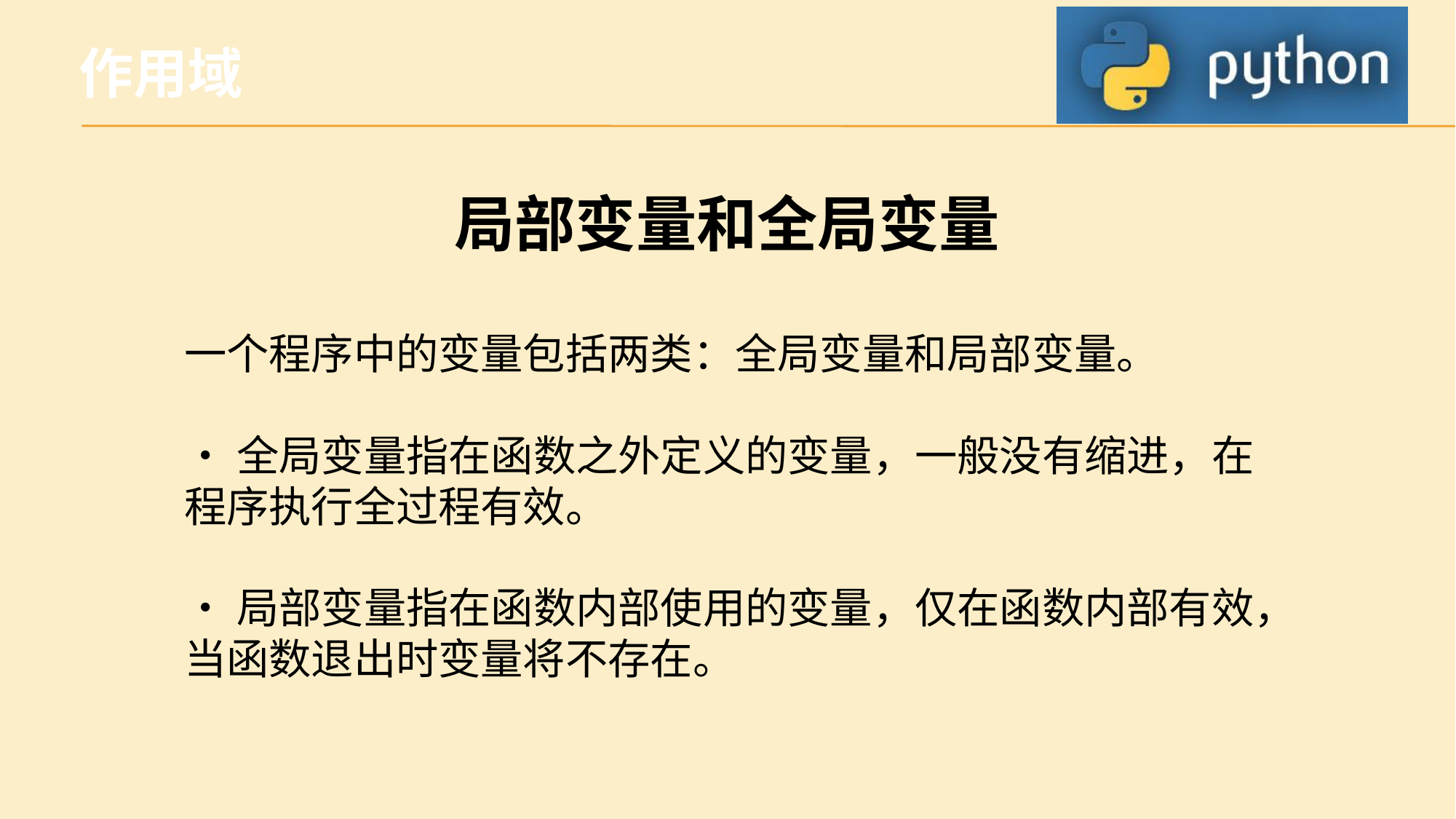

作用域
局部变量和全局变量
一个程序中的变量包括两类：全局变量和局部变量。

•全局变量指在函数之外定义的变量，一般没有缩进，在程序执行全过程有效。

•局部变量指在函数内部使用的变量，仅在函数内部有效，当函数退出时变量将不存在。